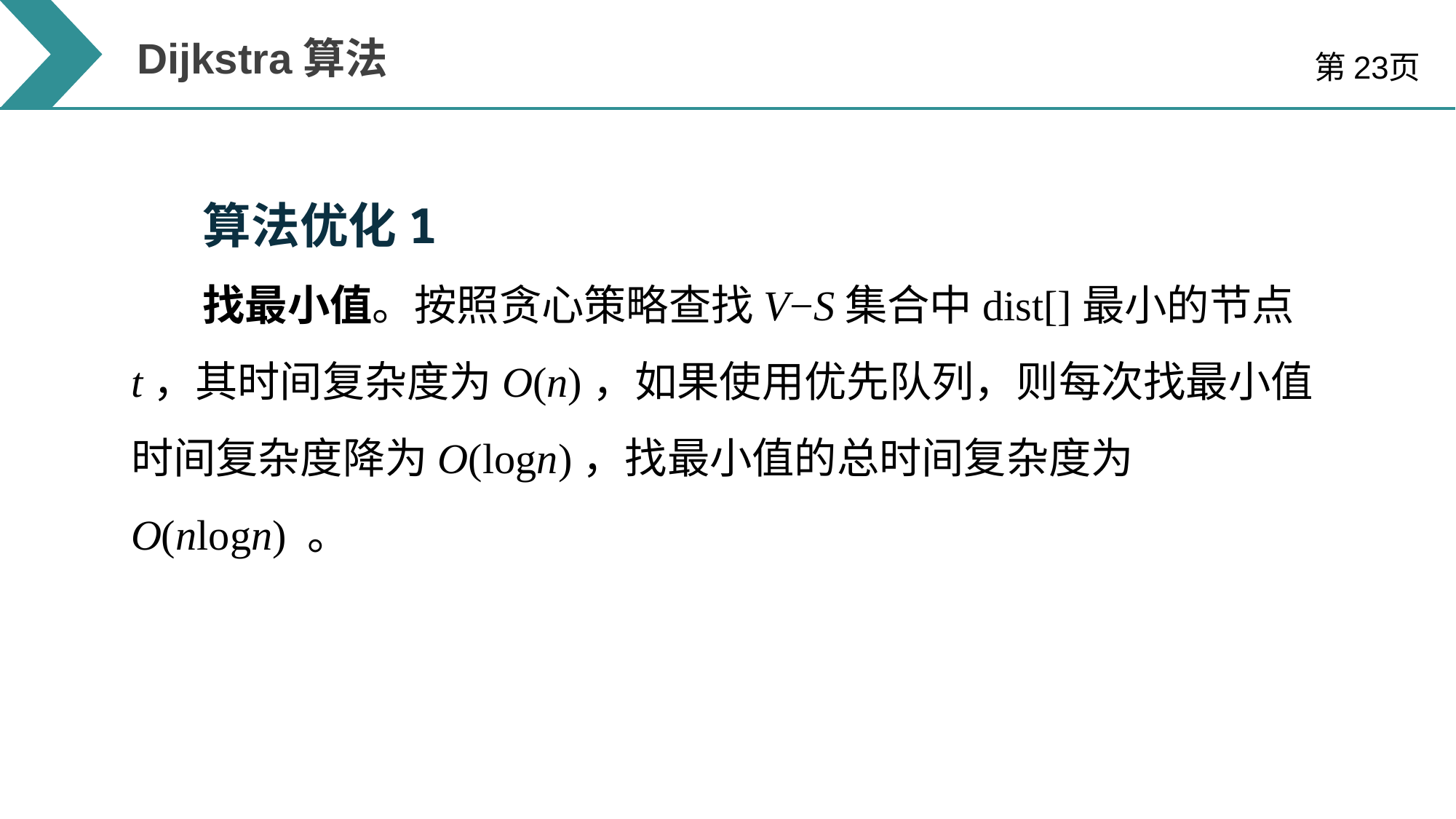

Dijkstra算法
第23页
算法优化1
找最小值。按照贪心策略查找V−S集合中dist[]最小的节点t，其时间复杂度为O(n)，如果使用优先队列，则每次找最小值时间复杂度降为O(logn)，找最小值的总时间复杂度为O(nlogn) 。